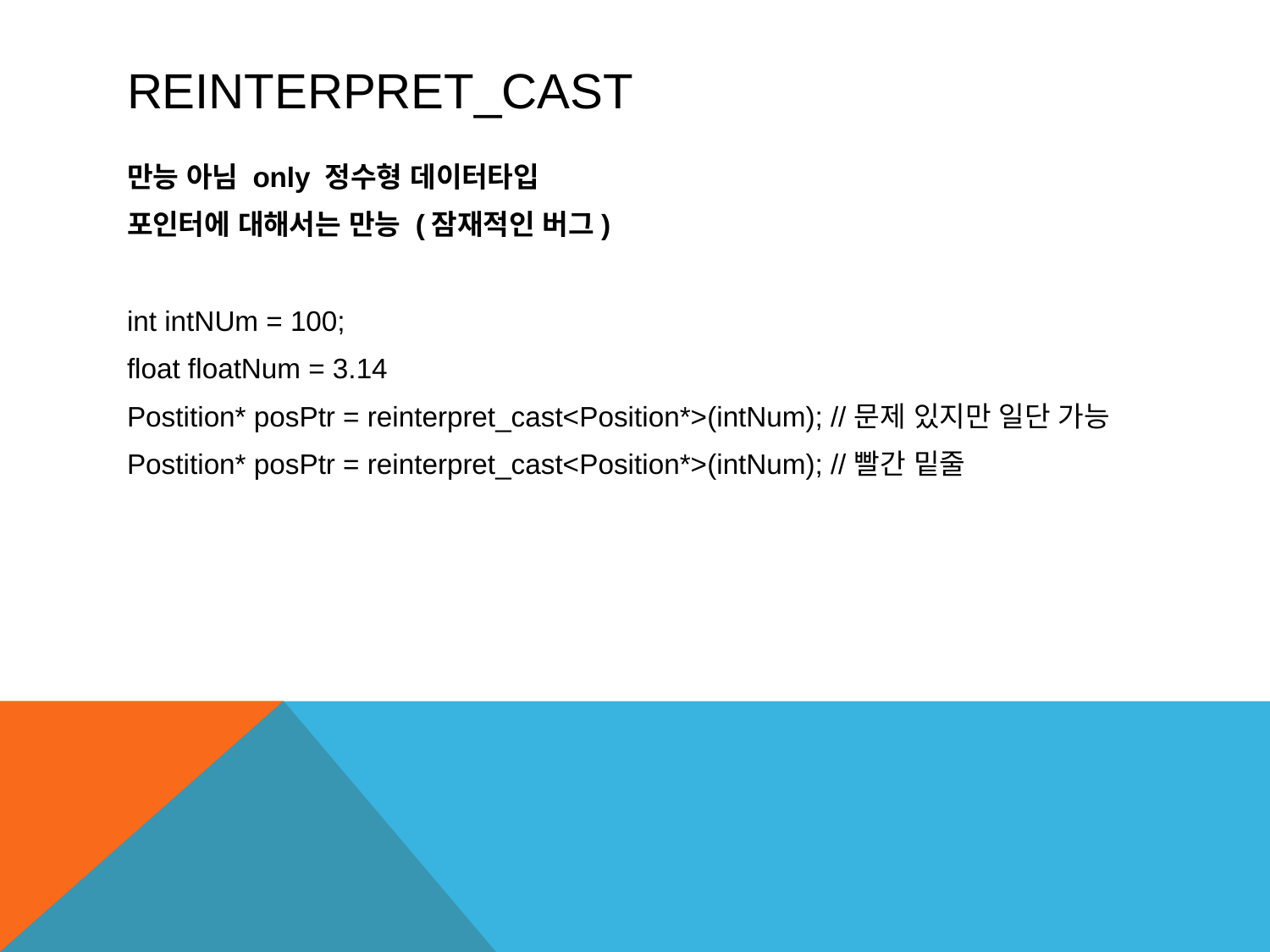

# Reinterpret_cast
만능 아님 only 정수형 데이터타입
포인터에 대해서는 만능 (잠재적인 버그)

int intNUm = 100;
float floatNum = 3.14
Postition* posPtr = reinterpret_cast<Position*>(intNum); //문제 있지만 일단 가능
Postition* posPtr = reinterpret_cast<Position*>(intNum); //빨간 밑줄